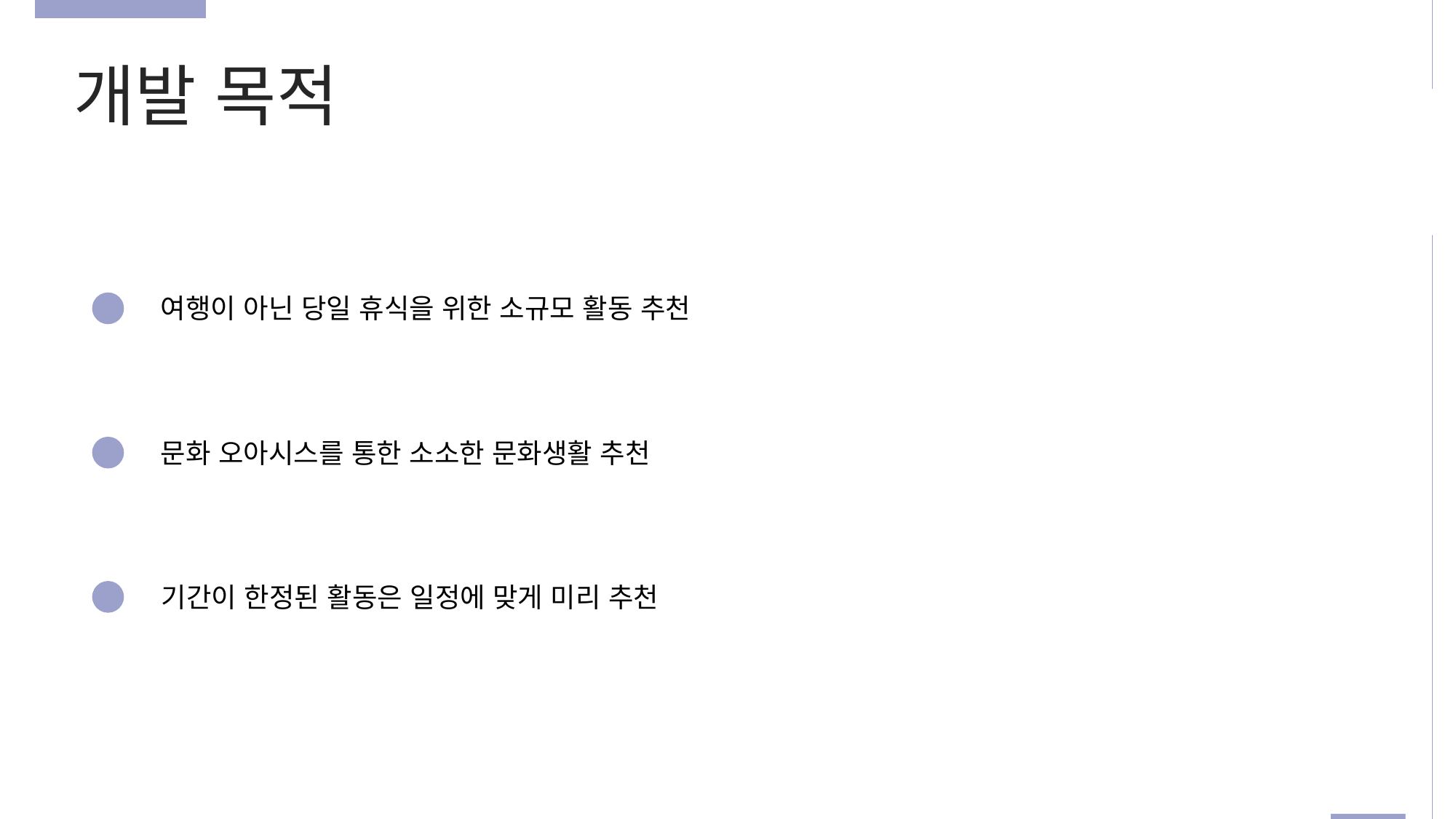

개발 목적
여행이 아닌 당일 휴식을 위한 소규모 활동 추천

문화 오아시스를 통한 소소한 문화생활 추천
기간이 한정된 활동은 일정에 맞게 미리 추천